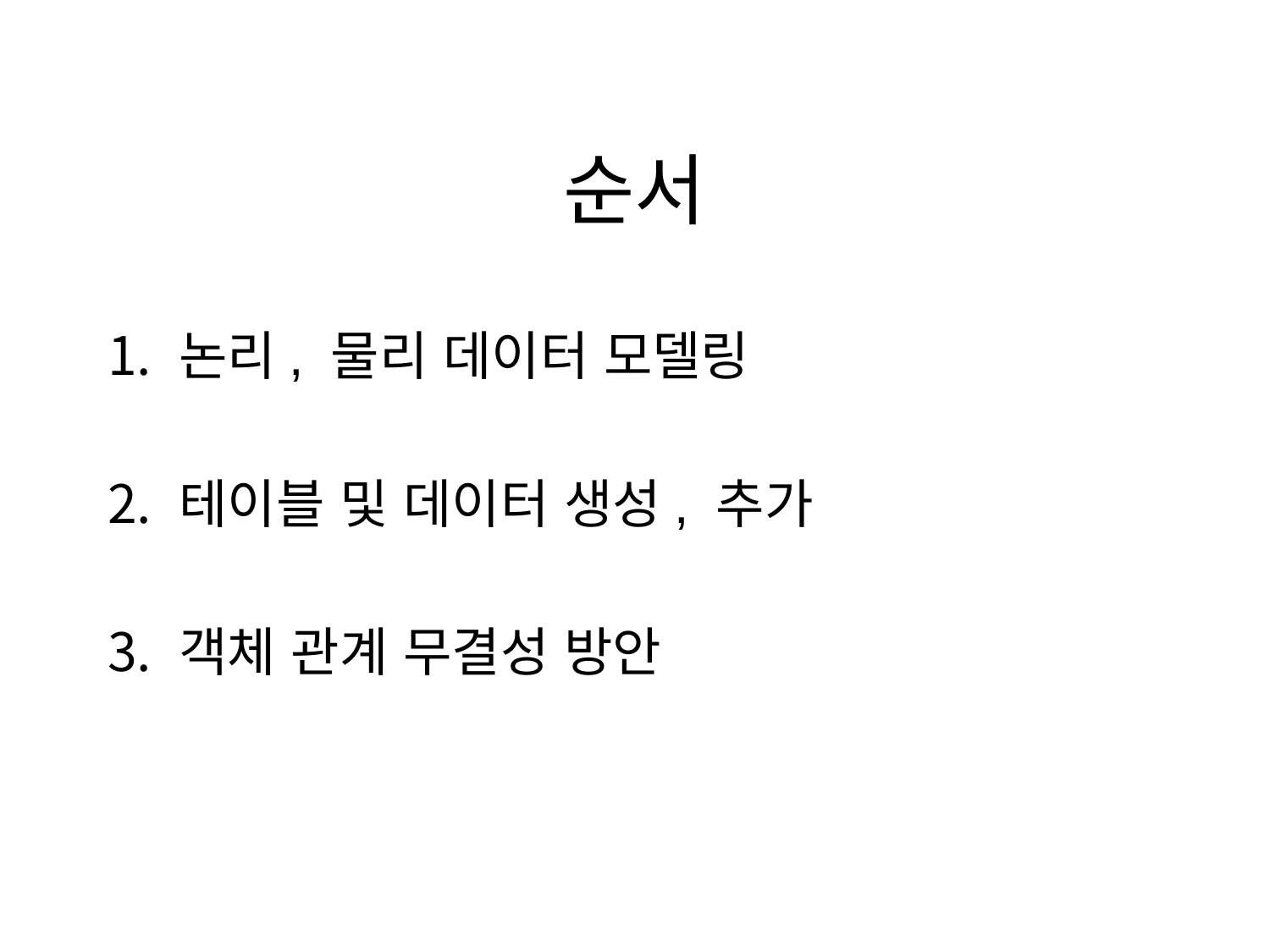

# 순서
논리, 물리 데이터 모델링

테이블 및 데이터 생성, 추가

객체 관계 무결성 방안